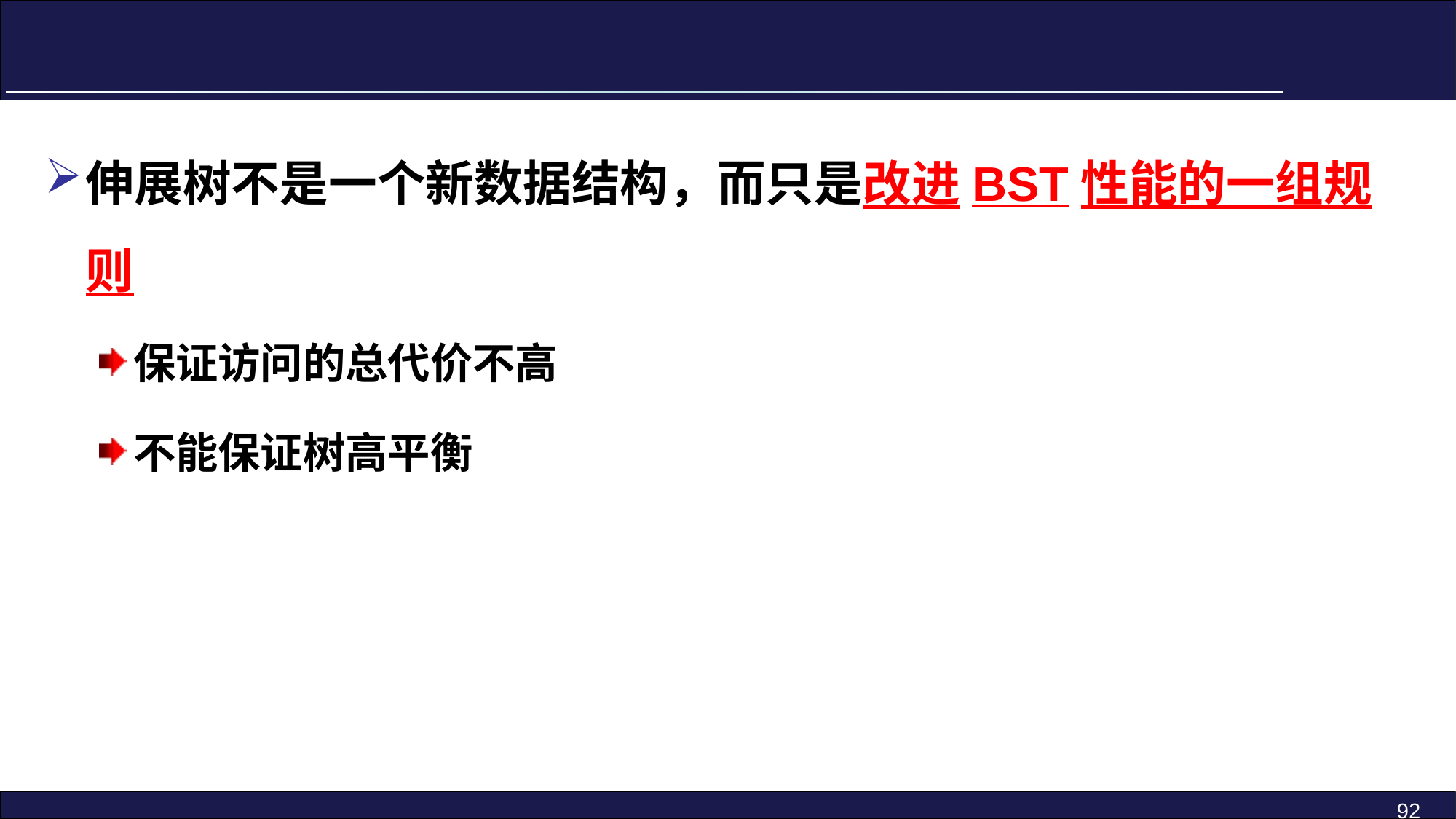

伸展树不是一个新数据结构，而只是改进BST性能的一组规则
保证访问的总代价不高
不能保证树高平衡
92